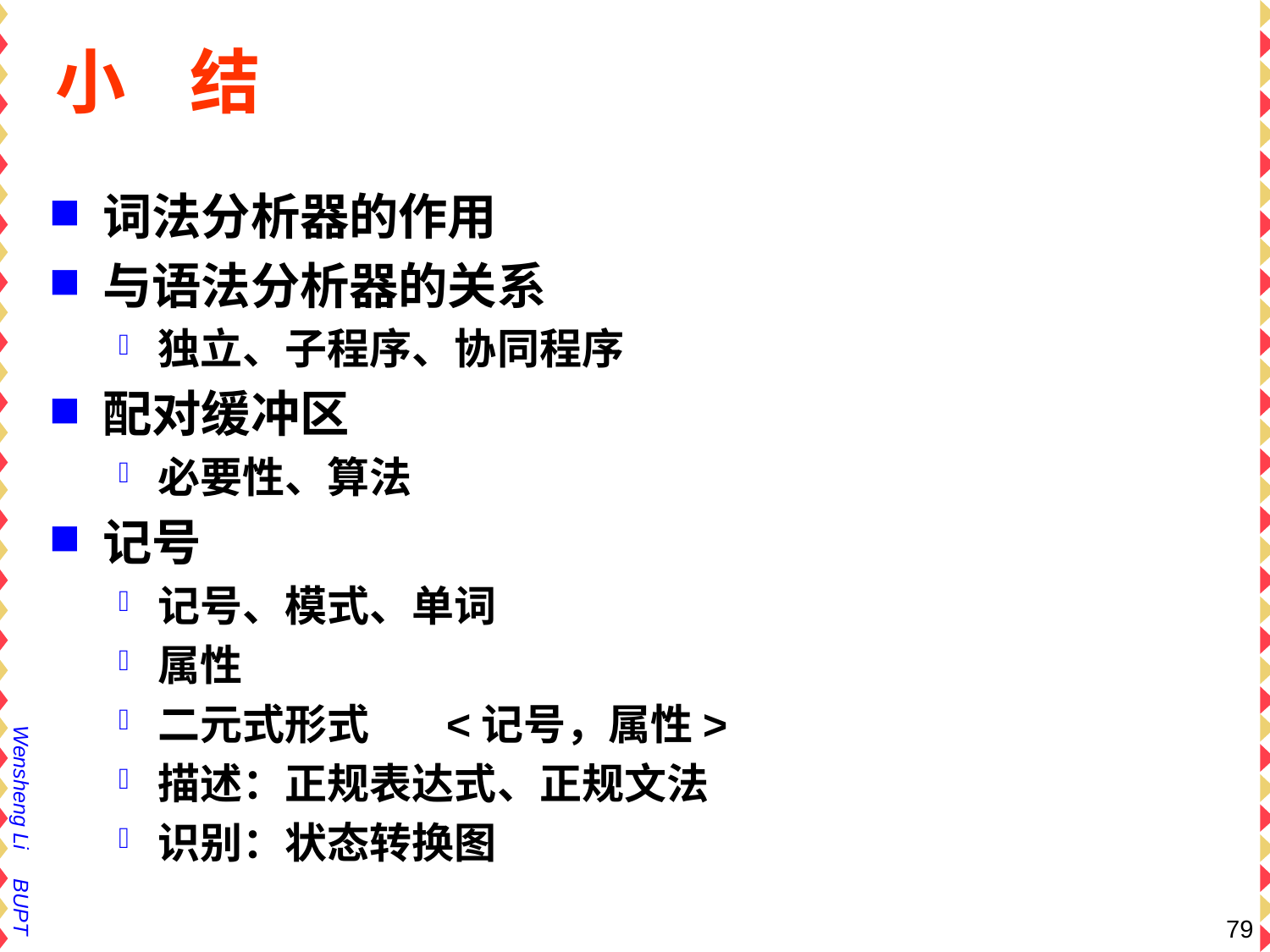

# 小    结
词法分析器的作用
与语法分析器的关系
独立、子程序、协同程序
配对缓冲区
必要性、算法
记号
记号、模式、单词
属性
二元式形式       <记号，属性>
描述：正规表达式、正规文法
识别：状态转换图
79